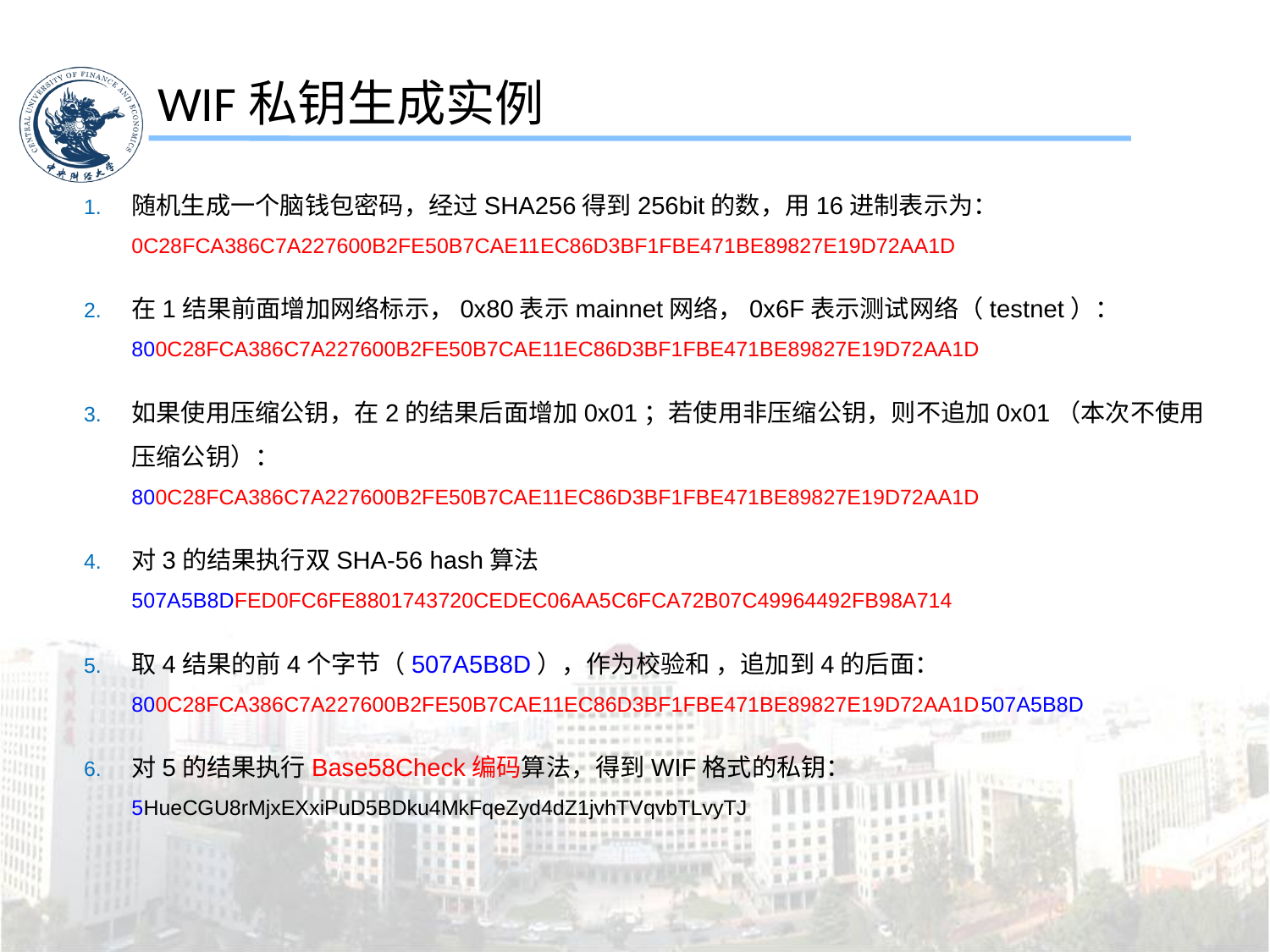

WIF私钥生成实例
随机生成一个脑钱包密码，经过SHA256得到256bit的数，用16进制表示为：0C28FCA386C7A227600B2FE50B7CAE11EC86D3BF1FBE471BE89827E19D72AA1D
在1结果前面增加网络标示，0x80表示mainnet网络，0x6F表示测试网络（testnet）：800C28FCA386C7A227600B2FE50B7CAE11EC86D3BF1FBE471BE89827E19D72AA1D
如果使用压缩公钥，在2的结果后面增加0x01；若使用非压缩公钥，则不追加0x01（本次不使用压缩公钥）：
800C28FCA386C7A227600B2FE50B7CAE11EC86D3BF1FBE471BE89827E19D72AA1D
对3的结果执行双SHA-56 hash算法507A5B8DFED0FC6FE8801743720CEDEC06AA5C6FCA72B07C49964492FB98A714
取4结果的前4个字节（507A5B8D），作为校验和 ，追加到4的后面：800C28FCA386C7A227600B2FE50B7CAE11EC86D3BF1FBE471BE89827E19D72AA1D507A5B8D
对5的结果执行Base58Check编码算法，得到WIF格式的私钥：5HueCGU8rMjxEXxiPuD5BDku4MkFqeZyd4dZ1jvhTVqvbTLvyTJ